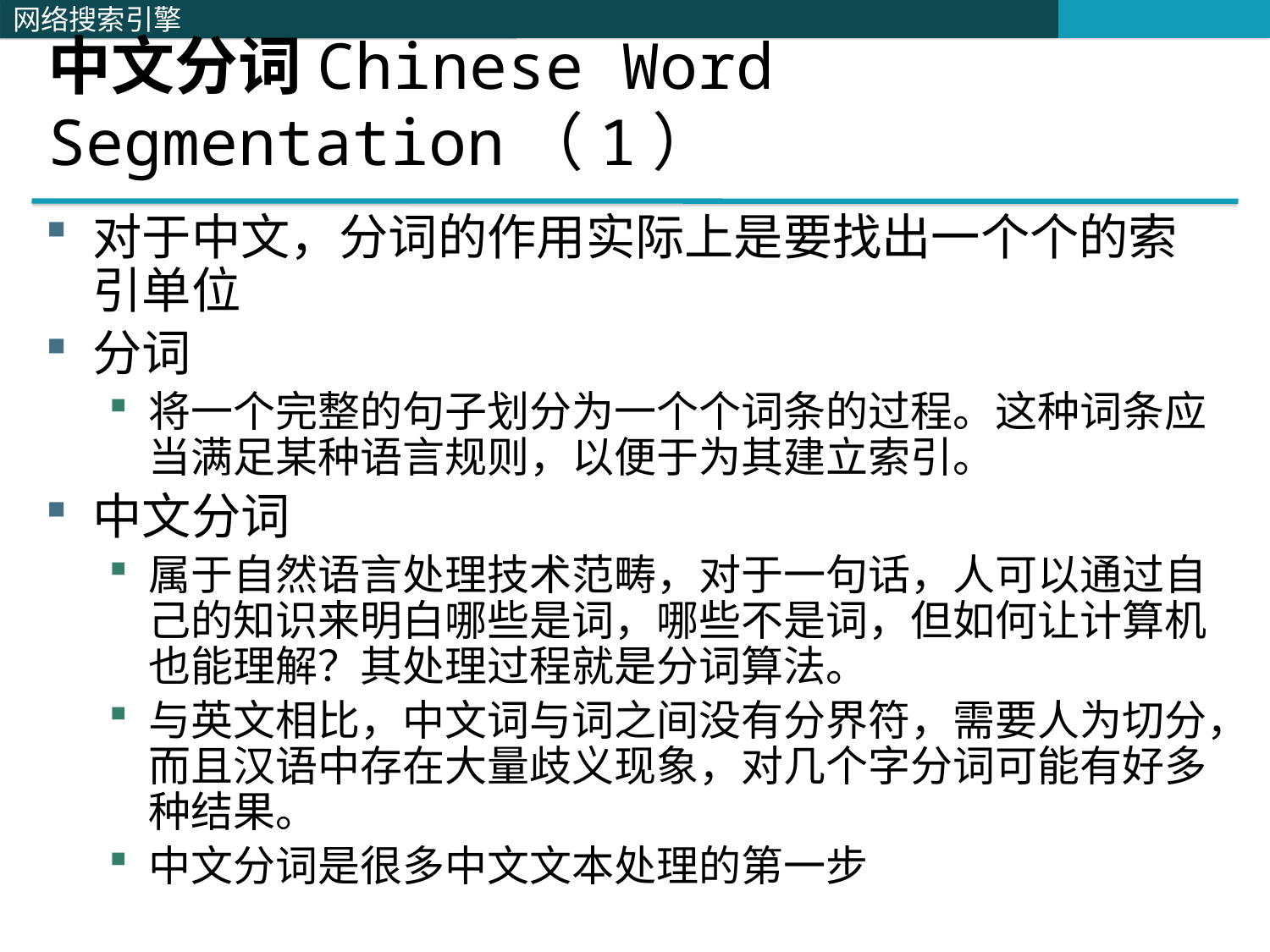

# 中文分词Chinese Word Segmentation（1）
对于中文，分词的作用实际上是要找出一个个的索引单位
分词
将一个完整的句子划分为一个个词条的过程。这种词条应当满足某种语言规则，以便于为其建立索引。
中文分词
属于自然语言处理技术范畴，对于一句话，人可以通过自己的知识来明白哪些是词，哪些不是词，但如何让计算机也能理解？其处理过程就是分词算法。
与英文相比，中文词与词之间没有分界符，需要人为切分，而且汉语中存在大量歧义现象，对几个字分词可能有好多种结果。
中文分词是很多中文文本处理的第一步